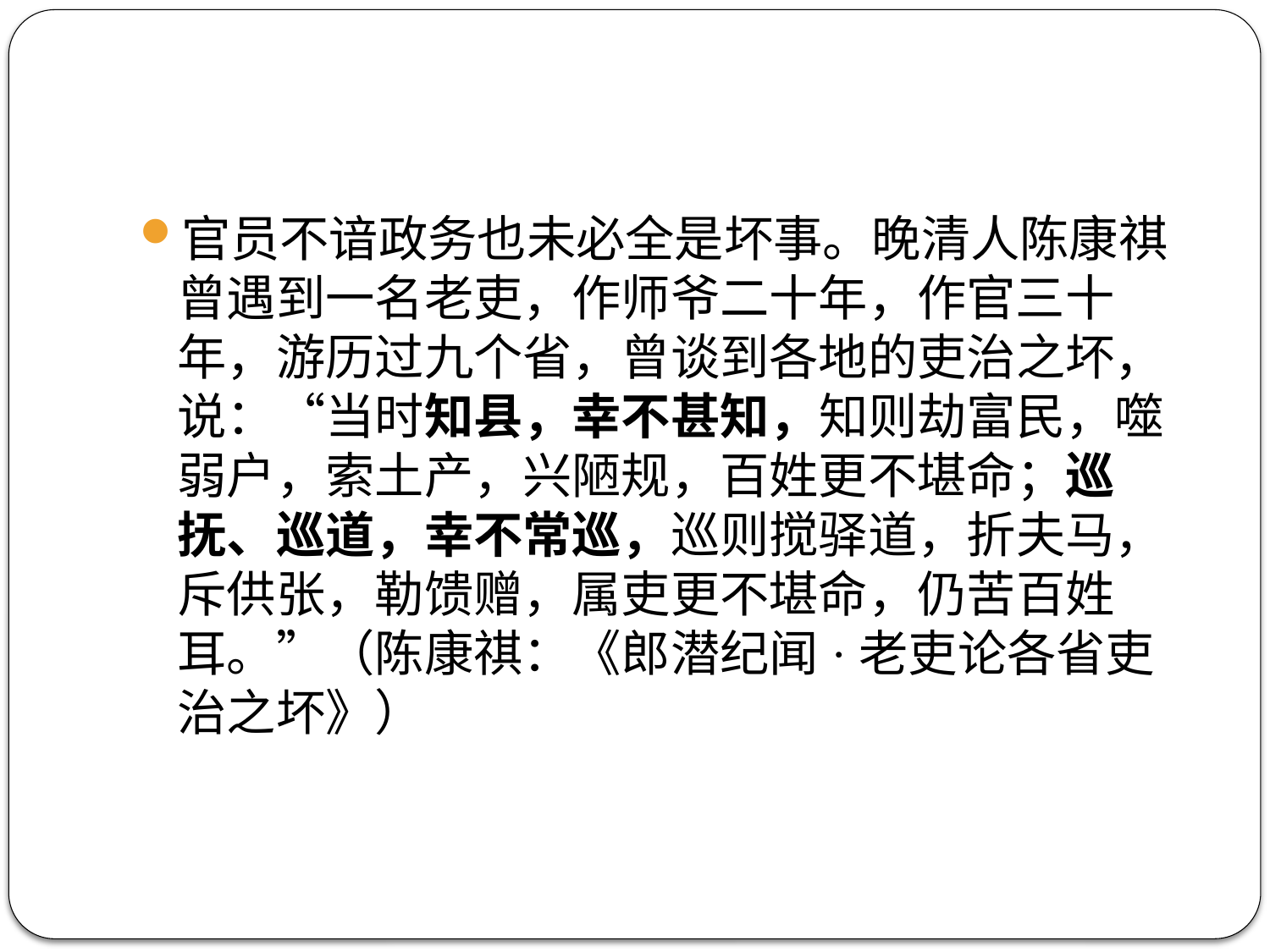

#
官员不谙政务也未必全是坏事。晚清人陈康祺曾遇到一名老吏，作师爷二十年，作官三十年，游历过九个省，曾谈到各地的吏治之坏，说：“当时知县，幸不甚知，知则劫富民，噬弱户，索土产，兴陋规，百姓更不堪命；巡抚、巡道，幸不常巡，巡则搅驿道，折夫马，斥供张，勒馈赠，属吏更不堪命，仍苦百姓耳。”（陈康祺：《郎潜纪闻·老吏论各省吏治之坏》）